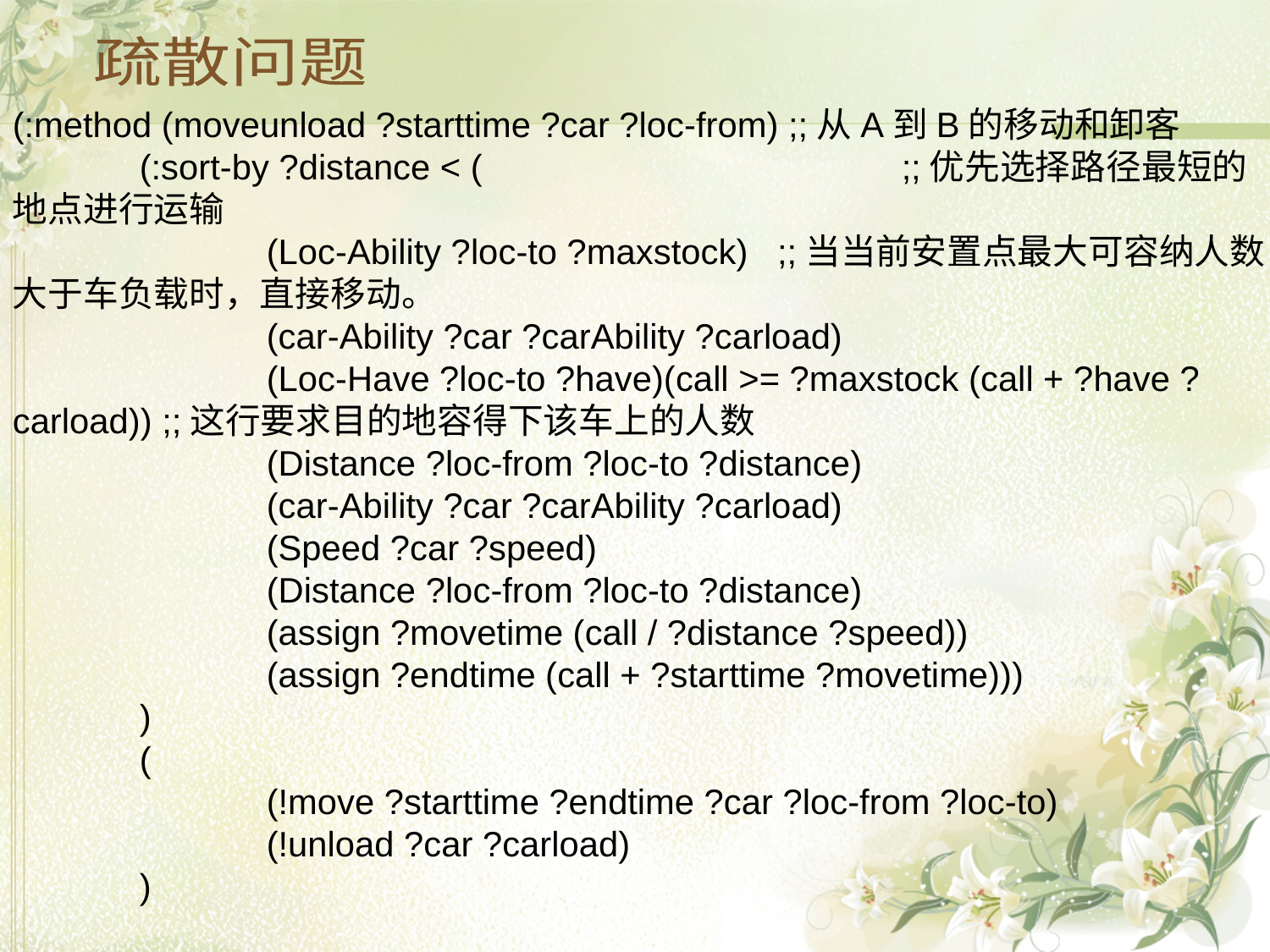

疏散问题
(:method (moveunload ?starttime ?car ?loc-from) ;;从A到B的移动和卸客
 	(:sort-by ?distance < (				;;优先选择路径最短的地点进行运输
  		(Loc-Ability ?loc-to ?maxstock)   ;;当当前安置点最大可容纳人数大于车负载时，直接移动。
  		(car-Ability ?car ?carAbility ?carload)
  		(Loc-Have ?loc-to ?have)(call >= ?maxstock (call + ?have ?carload)) ;;这行要求目的地容得下该车上的人数
  		(Distance ?loc-from ?loc-to ?distance)
  		(car-Ability ?car ?carAbility ?carload)
  		(Speed ?car ?speed)
  		(Distance ?loc-from ?loc-to ?distance)
  	 	(assign ?movetime (call / ?distance ?speed))
  	 	(assign ?endtime (call + ?starttime ?movetime)))
 	)
	(
		(!move ?starttime ?endtime ?car ?loc-from ?loc-to)
   		(!unload ?car ?carload)
	)